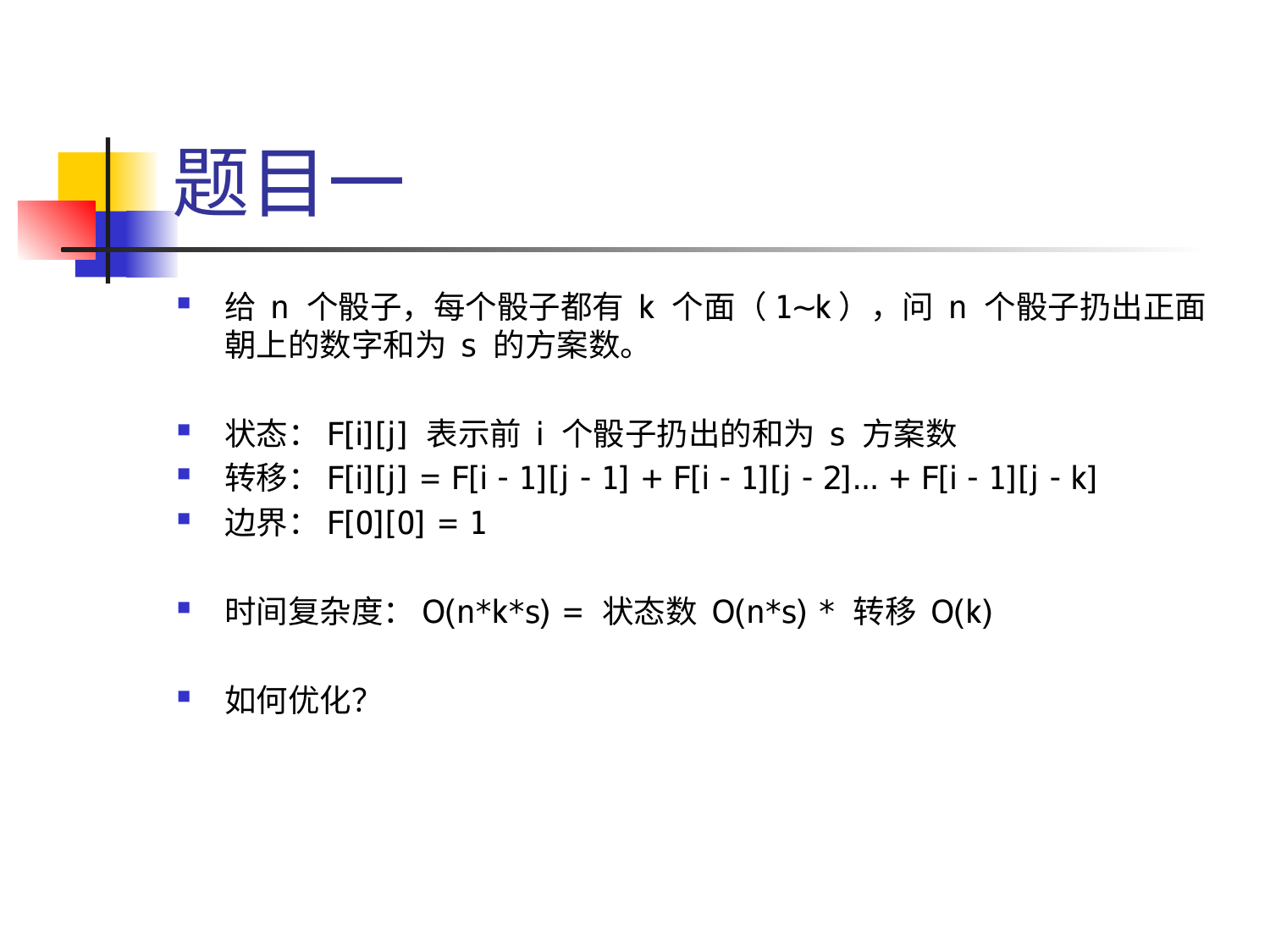

# 题目一
给 n 个骰子，每个骰子都有 k 个面（1~k），问 n 个骰子扔出正面朝上的数字和为 s 的方案数。

状态：F[i][j] 表示前 i 个骰子扔出的和为 s 方案数
转移：F[i][j] = F[i - 1][j - 1] + F[i - 1][j - 2]… + F[i - 1][j - k]
边界：F[0][0] = 1

时间复杂度：O(n*k*s) = 状态数 O(n*s) * 转移 O(k)

如何优化？